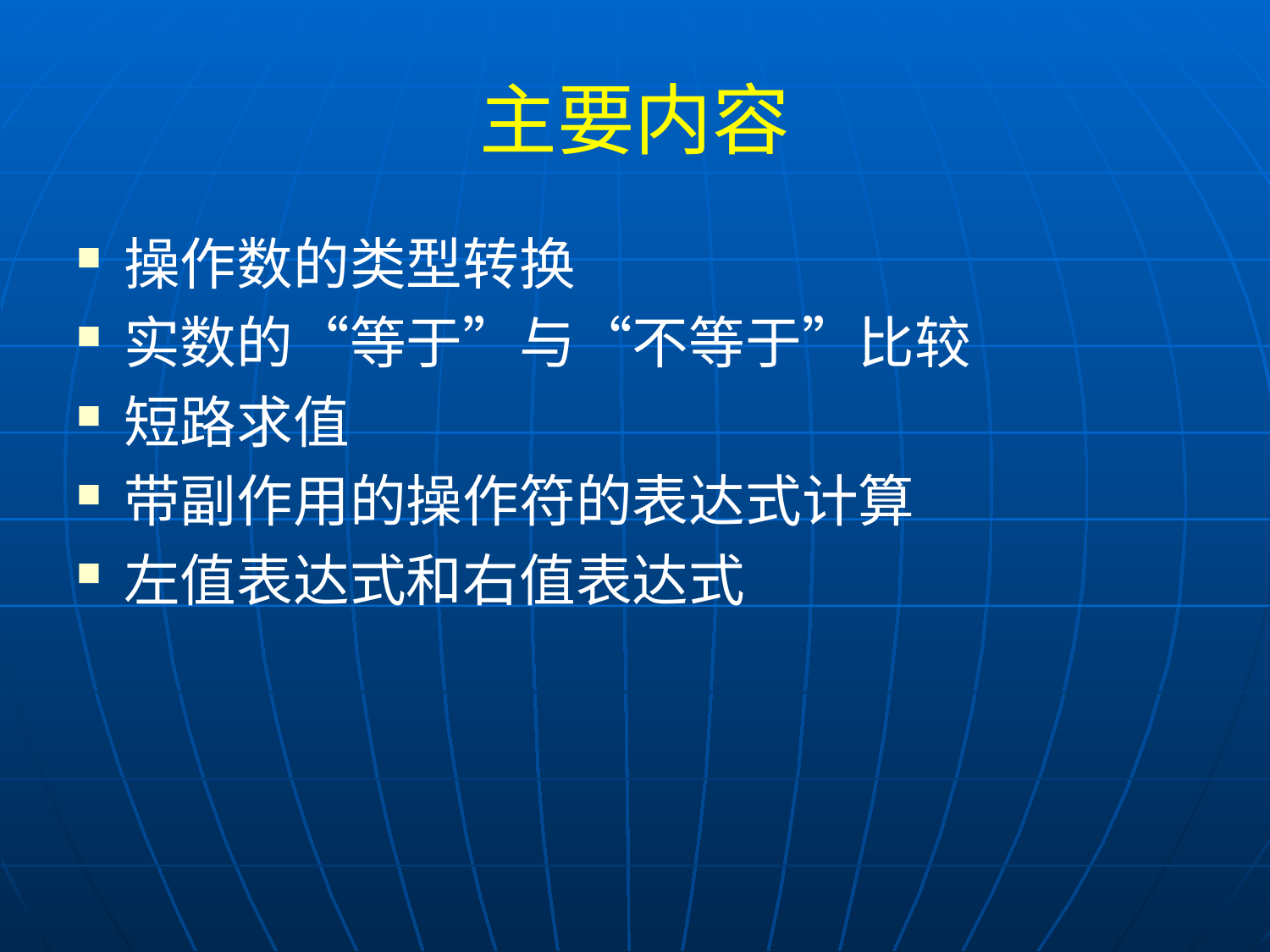

# 主要内容
操作数的类型转换
实数的“等于”与“不等于”比较
短路求值
带副作用的操作符的表达式计算
左值表达式和右值表达式